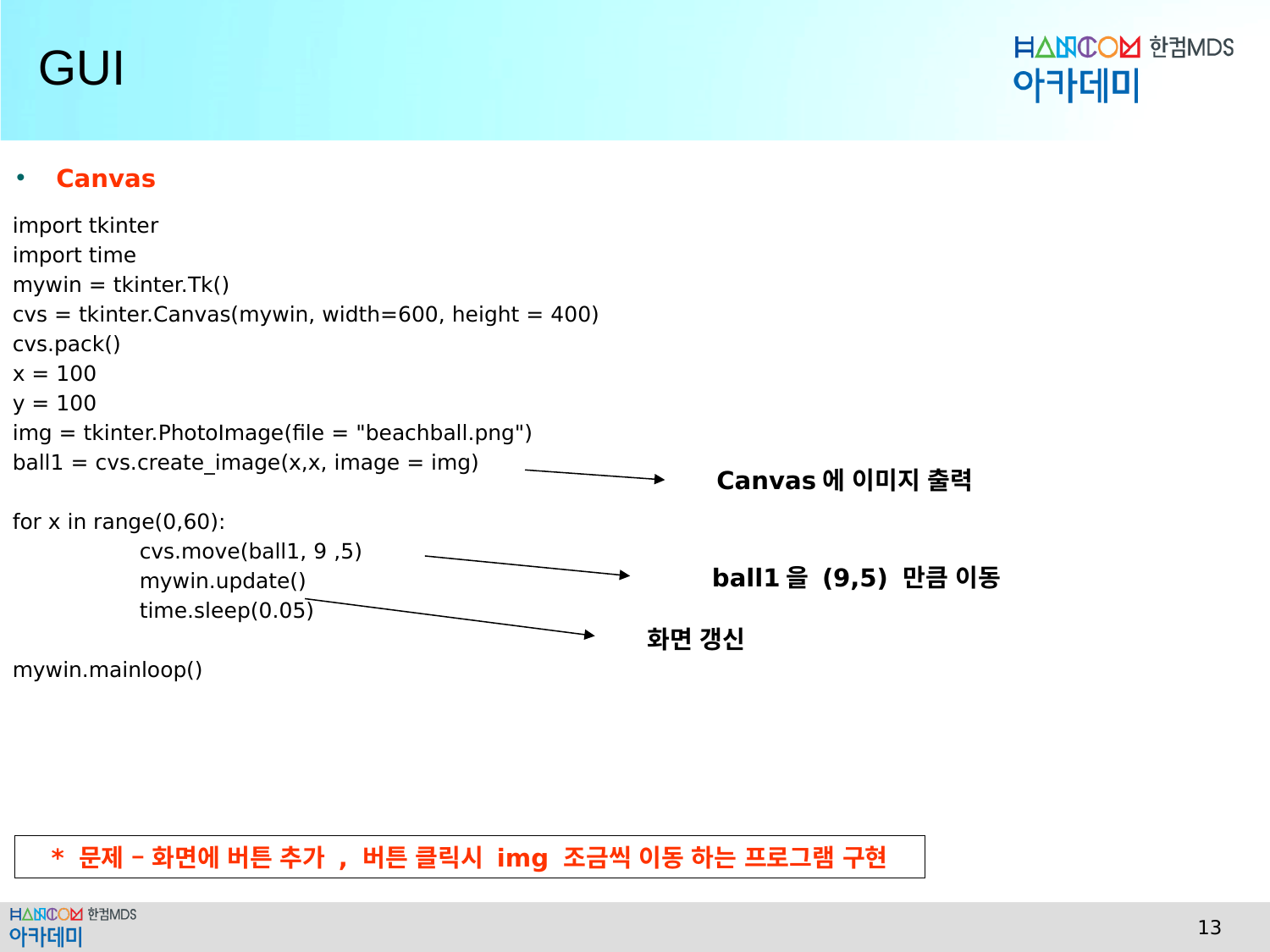

# GUI
Canvas
import tkinter
import time
mywin = tkinter.Tk()
cvs = tkinter.Canvas(mywin, width=600, height = 400)
cvs.pack()
x = 100
y = 100
img = tkinter.PhotoImage(file = "beachball.png")
ball1 = cvs.create_image(x,x, image = img)

for x in range(0,60):
	cvs.move(ball1, 9 ,5)
	mywin.update()
	time.sleep(0.05)

mywin.mainloop()
Canvas에 이미지 출력
ball1을 (9,5) 만큼 이동
화면 갱신
* 문제 – 화면에 버튼 추가 , 버튼 클릭시 img 조금씩 이동 하는 프로그램 구현
                               13